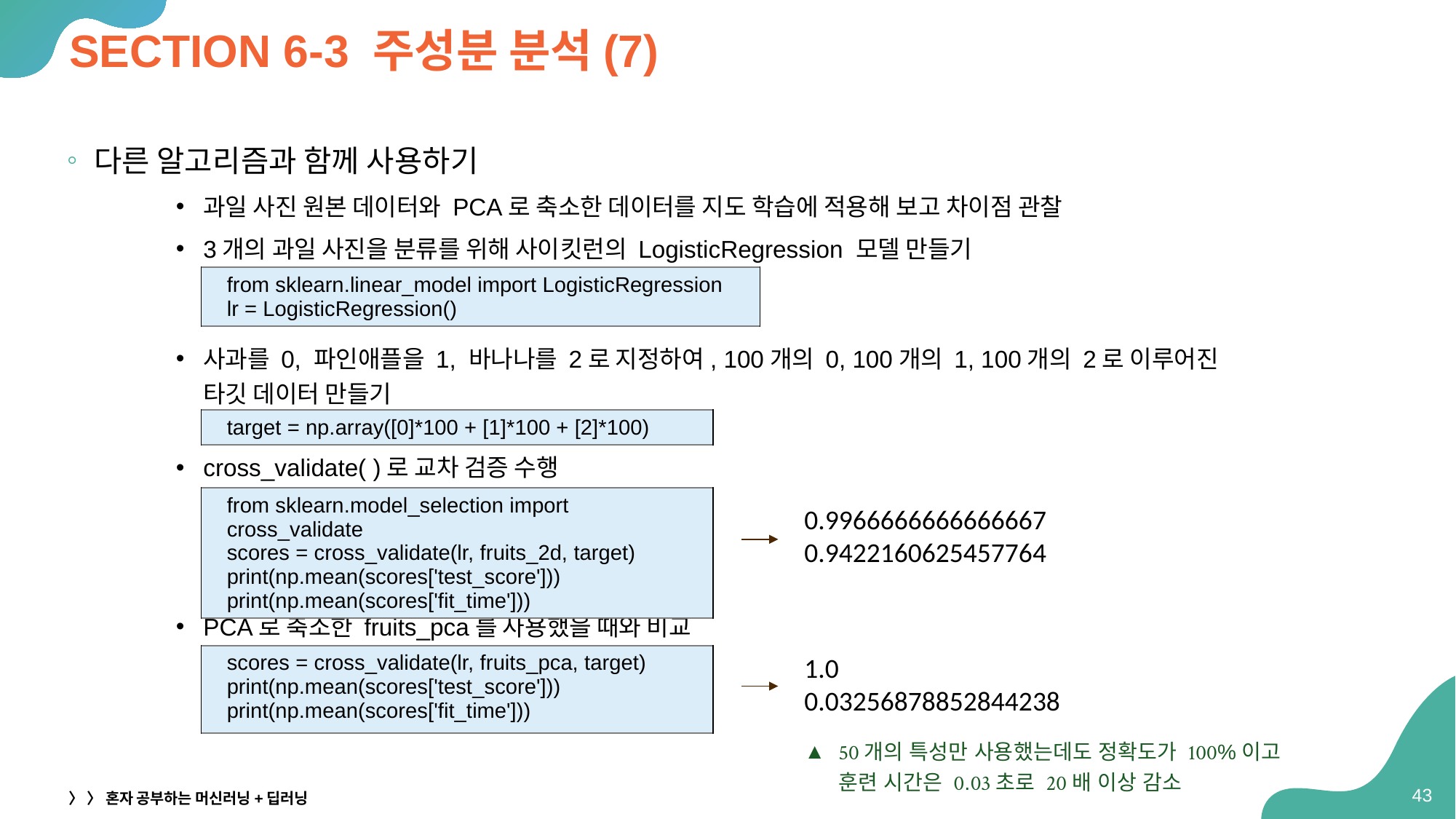

# SECTION 6-3 주성분 분석(7)
다른 알고리즘과 함께 사용하기
과일 사진 원본 데이터와 PCA로 축소한 데이터를 지도 학습에 적용해 보고 차이점 관찰
3개의 과일 사진을 분류를 위해 사이킷런의 LogisticRegression 모델 만들기

사과를 0, 파인애플을 1, 바나나를 2로 지정하여, 100개의 0, 100개의 1, 100개의 2로 이루어진
타깃 데이터 만들기

cross_validate( )로 교차 검증 수행

PCA로 축소한 fruits_pca를 사용했을 때와 비교
| from sklearn.linear\_model import LogisticRegression lr = LogisticRegression() |
| --- |
| target = np.array([0]\*100 + [1]\*100 + [2]\*100) |
| --- |
| from sklearn.model\_selection import cross\_validate scores = cross\_validate(lr, fruits\_2d, target) print(np.mean(scores['test\_score'])) print(np.mean(scores['fit\_time'])) |
| --- |
0.9966666666666667
0.9422160625457764
1.0
0.03256878852844238
| scores = cross\_validate(lr, fruits\_pca, target) print(np.mean(scores['test\_score'])) print(np.mean(scores['fit\_time'])) |
| --- |
50개의 특성만 사용했는데도 정확도가 100%이고
훈련 시간은 0.03초로 20배 이상 감소
43
〉 〉 혼자 공부하는 머신러닝+딥러닝